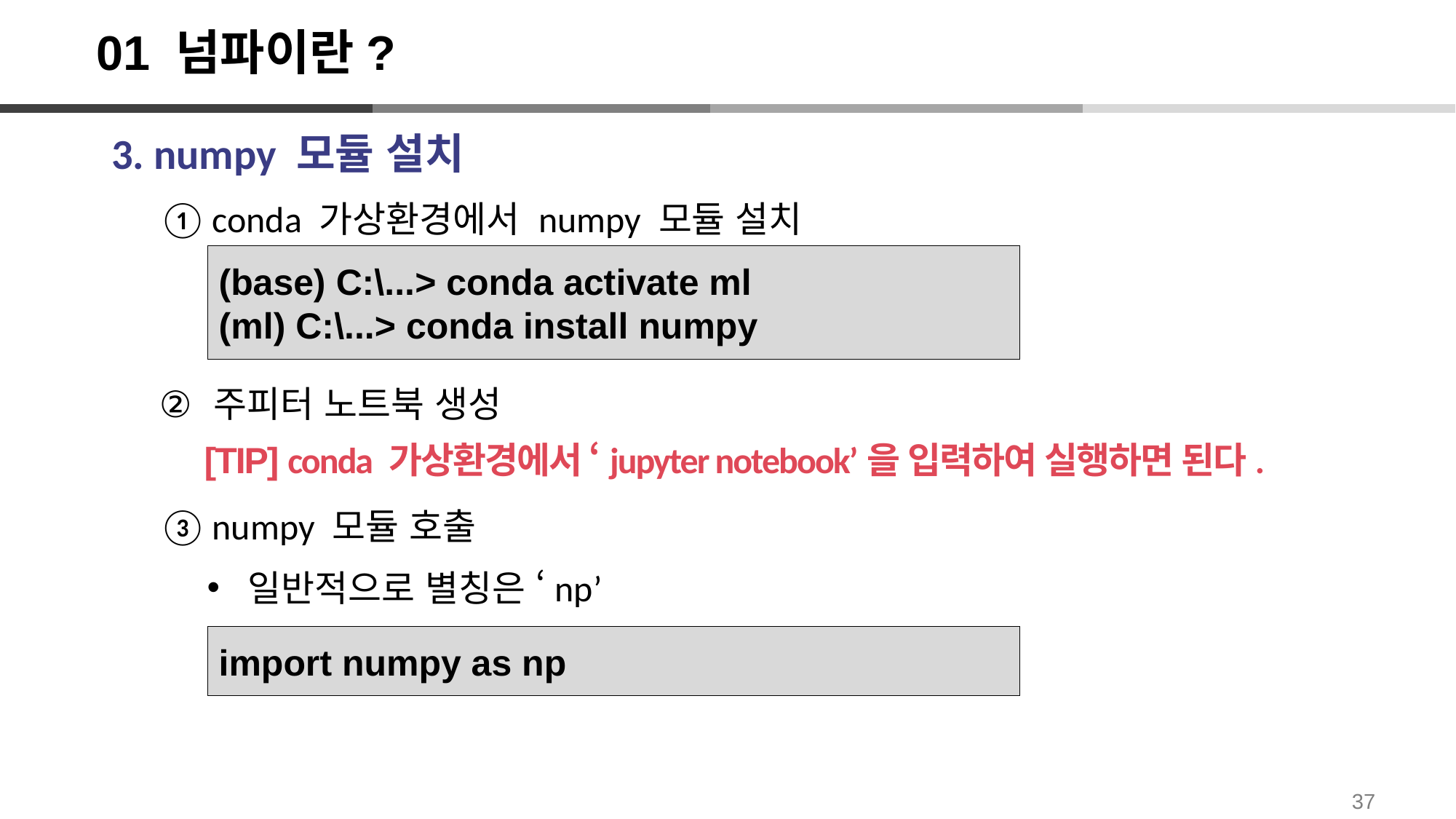

# 01 넘파이란?
3. numpy 모듈 설치
conda 가상환경에서 numpy 모듈 설치

주피터 노트북 생성

numpy 모듈 호출
일반적으로 별칭은 ‘np’

(base) C:\...> conda activate ml
(ml) C:\...> conda install numpy
[TIP] conda 가상환경에서 ‘jupyter notebook’을 입력하여 실행하면 된다.
import numpy as np